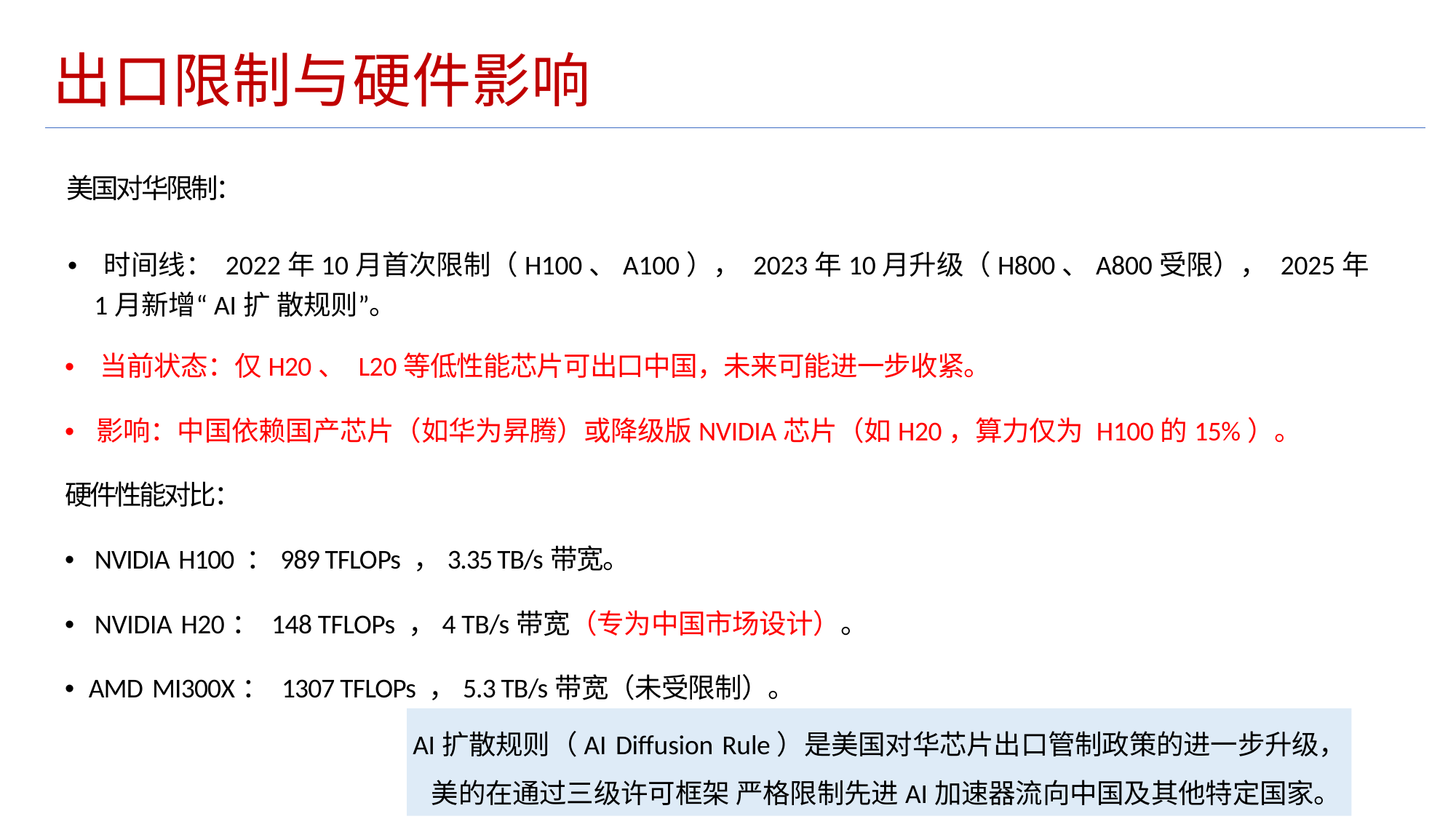

出口限制与硬件影响

美国对华限制：

•  时间线： 2022年10月首次限制（H100、A100）， 2023年10月升级（H800、A800受限）， 2025年1月新增“AI扩 散规则”。

•  当前状态：仅H20、 L20等低性能芯片可出口中国，未来可能进一步收紧。

•  影响：中国依赖国产芯片（如华为昇腾）或降级版NVIDIA芯片（如H20，算力仅为 H100的15%）。

硬件性能对比：

•  NVIDIA H100 ：989 TFLOPs ，3.35 TB/s带宽。

•  NVIDIA H20： 148 TFLOPs ，4 TB/s带宽（专为中国市场设计）。

•  AMD MI300X： 1307 TFLOPs ，5.3 TB/s带宽（未受限制）。

AI扩散规则（AI Diffusion Rule）是美国对华芯片出口管制政策的进一步升级，    美的在通过三级许可框架 严格限制先进AI加速器流向中国及其他特定国家。